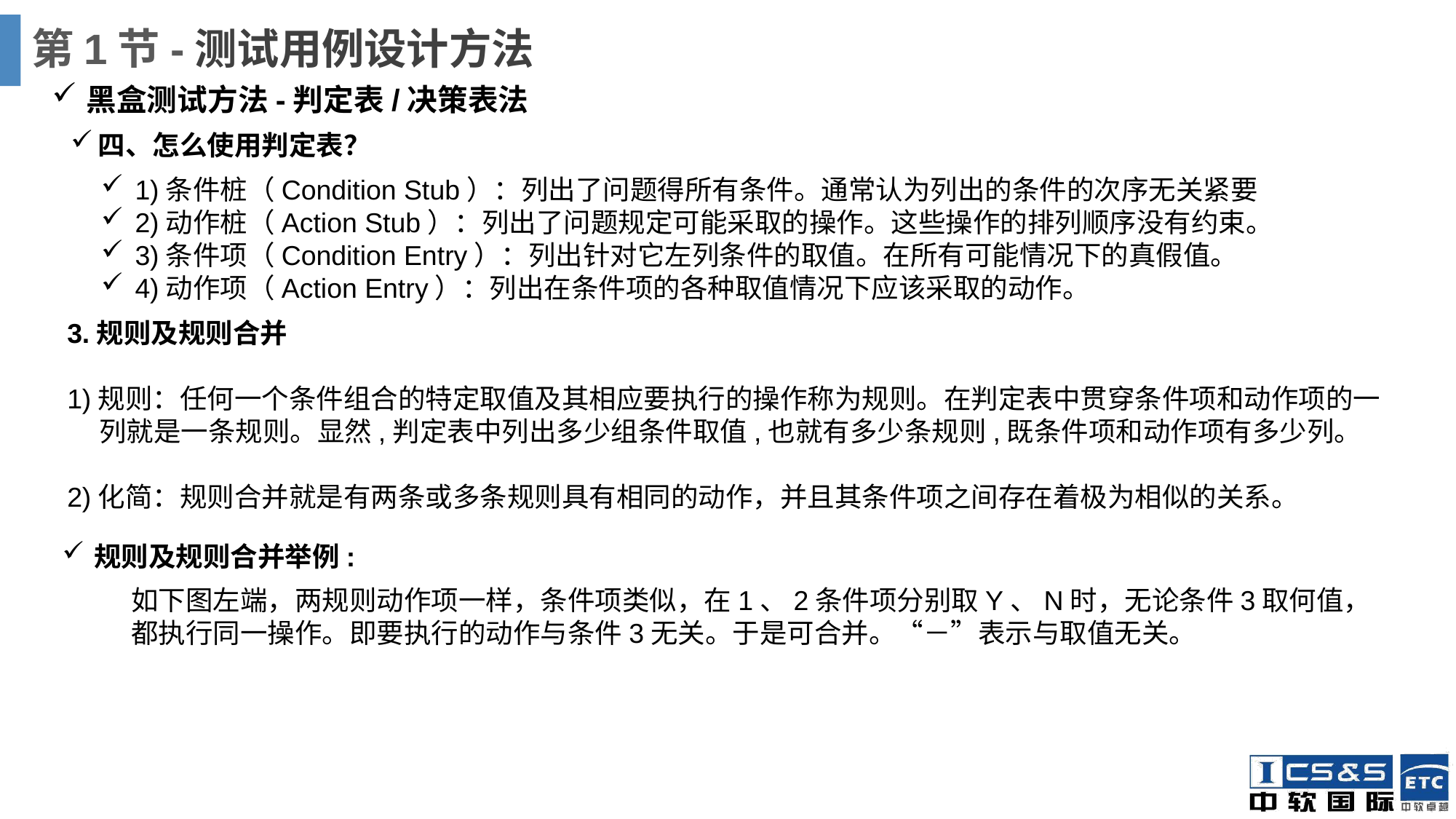

# 第1节-测试用例设计方法
黑盒测试方法-判定表/决策表法
四、怎么使用判定表？
1)条件桩（Condition Stub）：列出了问题得所有条件。通常认为列出的条件的次序无关紧要
2)动作桩（Action Stub）：列出了问题规定可能采取的操作。这些操作的排列顺序没有约束。
3)条件项（Condition Entry）：列出针对它左列条件的取值。在所有可能情况下的真假值。
4)动作项（Action Entry）：列出在条件项的各种取值情况下应该采取的动作。
3.规则及规则合并
1)规则：任何一个条件组合的特定取值及其相应要执行的操作称为规则。在判定表中贯穿条件项和动作项的一列就是一条规则。显然,判定表中列出多少组条件取值,也就有多少条规则,既条件项和动作项有多少列。
2)化简：规则合并就是有两条或多条规则具有相同的动作，并且其条件项之间存在着极为相似的关系。
规则及规则合并举例:
如下图左端，两规则动作项一样，条件项类似，在1、2条件项分别取Y、N时，无论条件3取何值，都执行同一操作。即要执行的动作与条件3无关。于是可合并。“－”表示与取值无关。